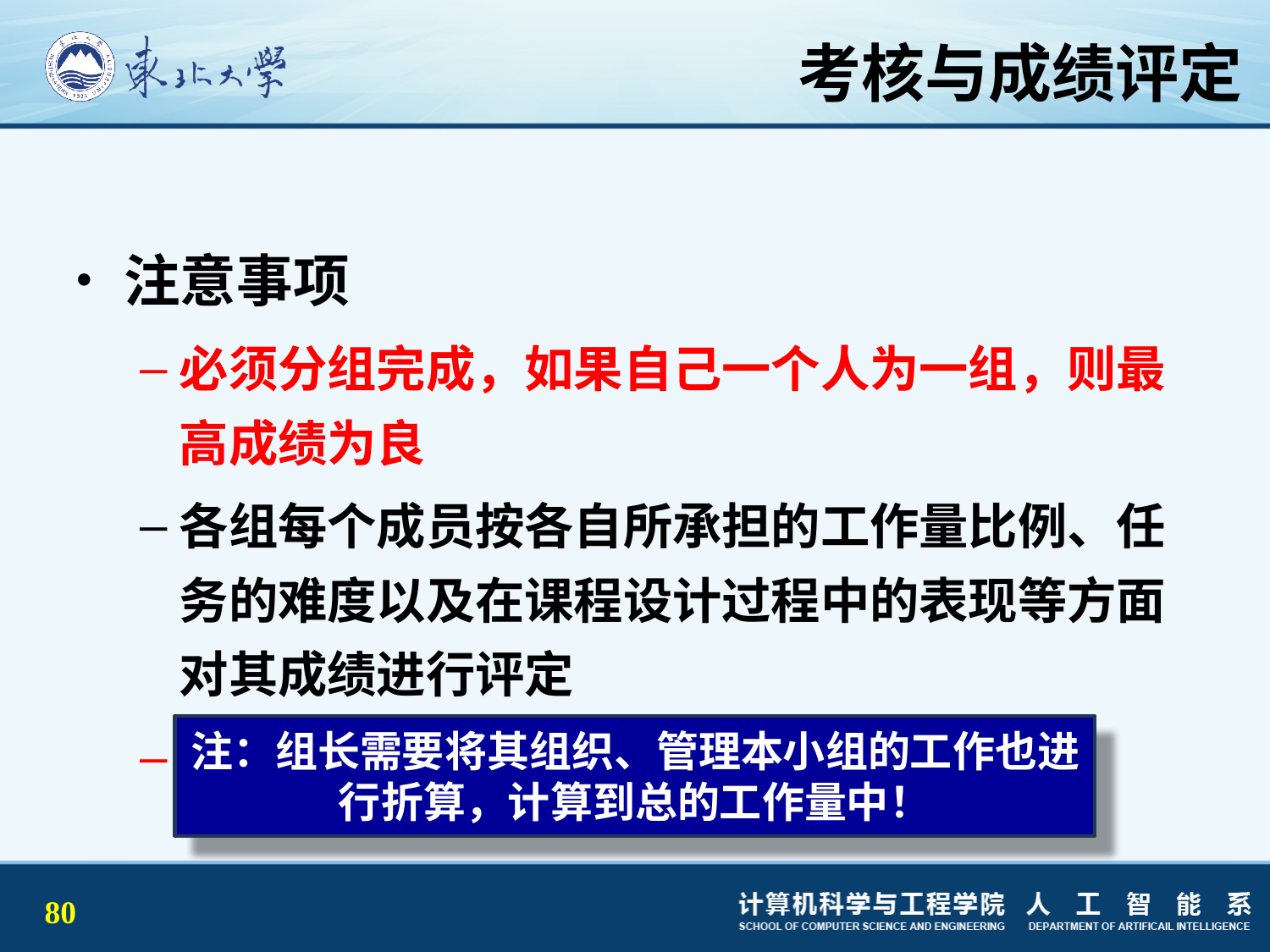

# 考核与成绩评定
注意事项
必须分组完成，如果自己一个人为一组，则最高成绩为良
各组每个成员按各自所承担的工作量比例、任务的难度以及在课程设计过程中的表现等方面对其成绩进行评定
不允许抄袭

注：组长需要将其组织、管理本小组的工作也进行折算，计算到总的工作量中！